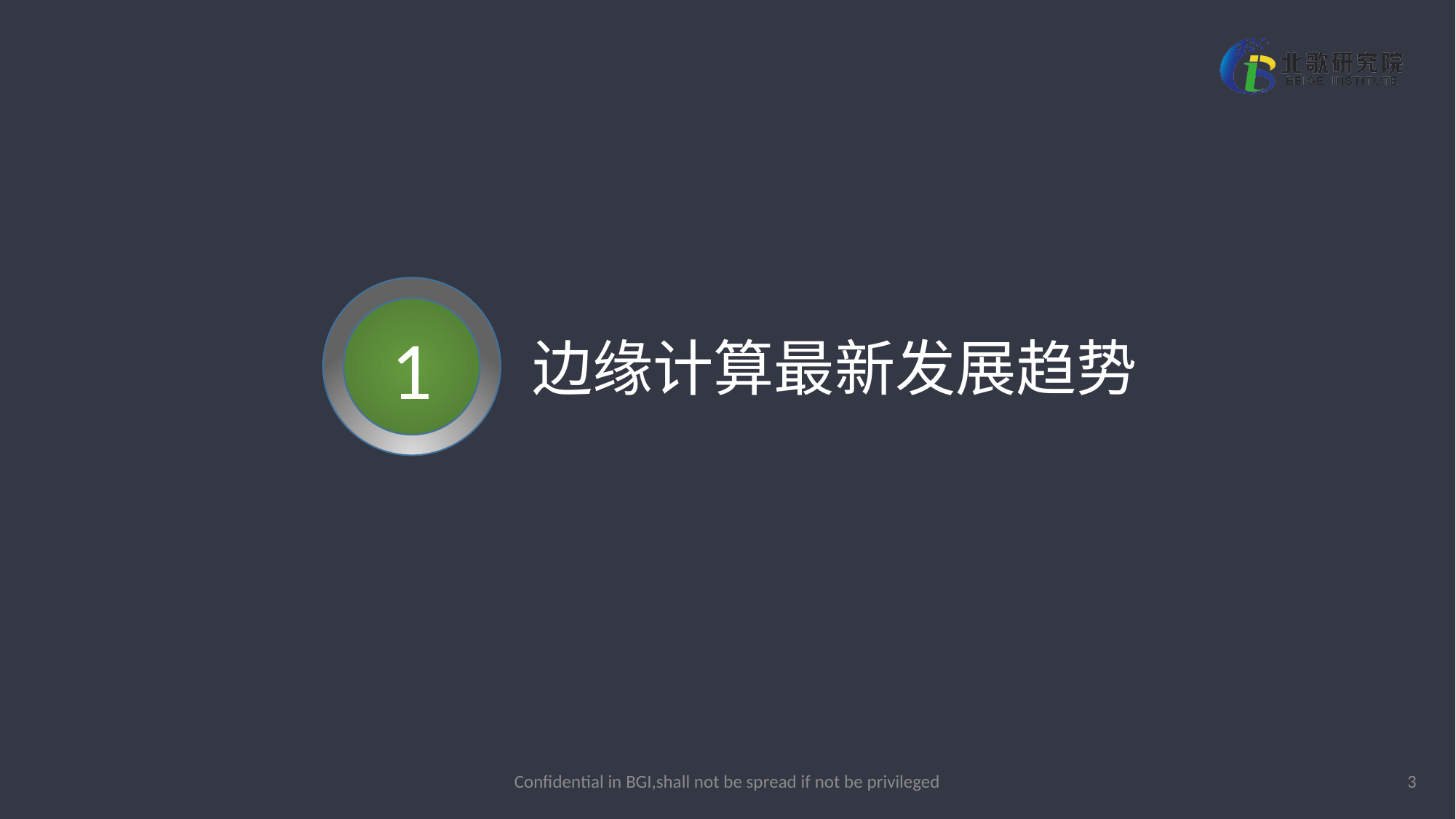

1
边缘计算最新发展趋势
Confidential in BGI,shall not be spread if not be privileged
3